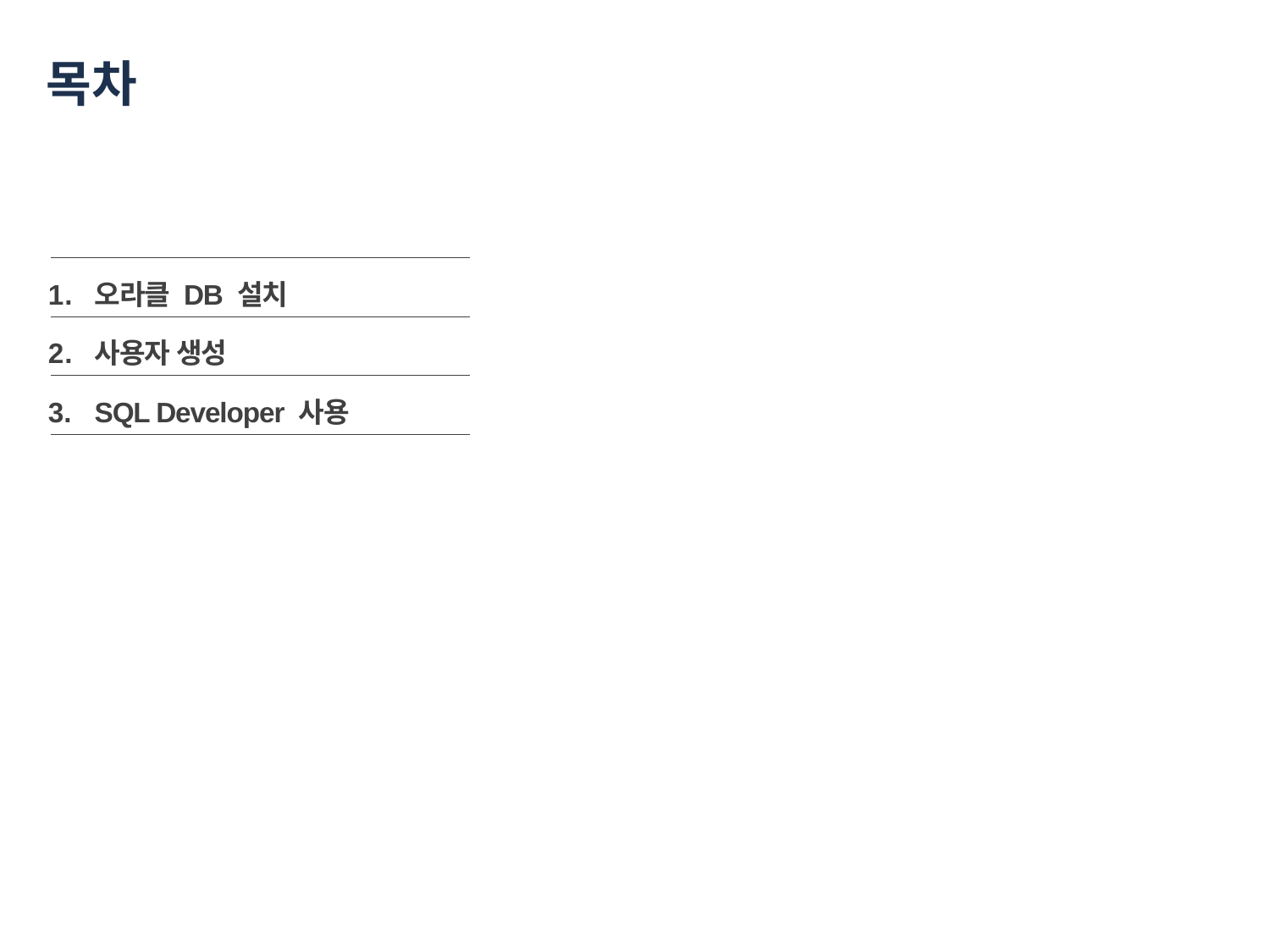

# 목차
오라클 DB 설치
사용자 생성
SQL Developer 사용